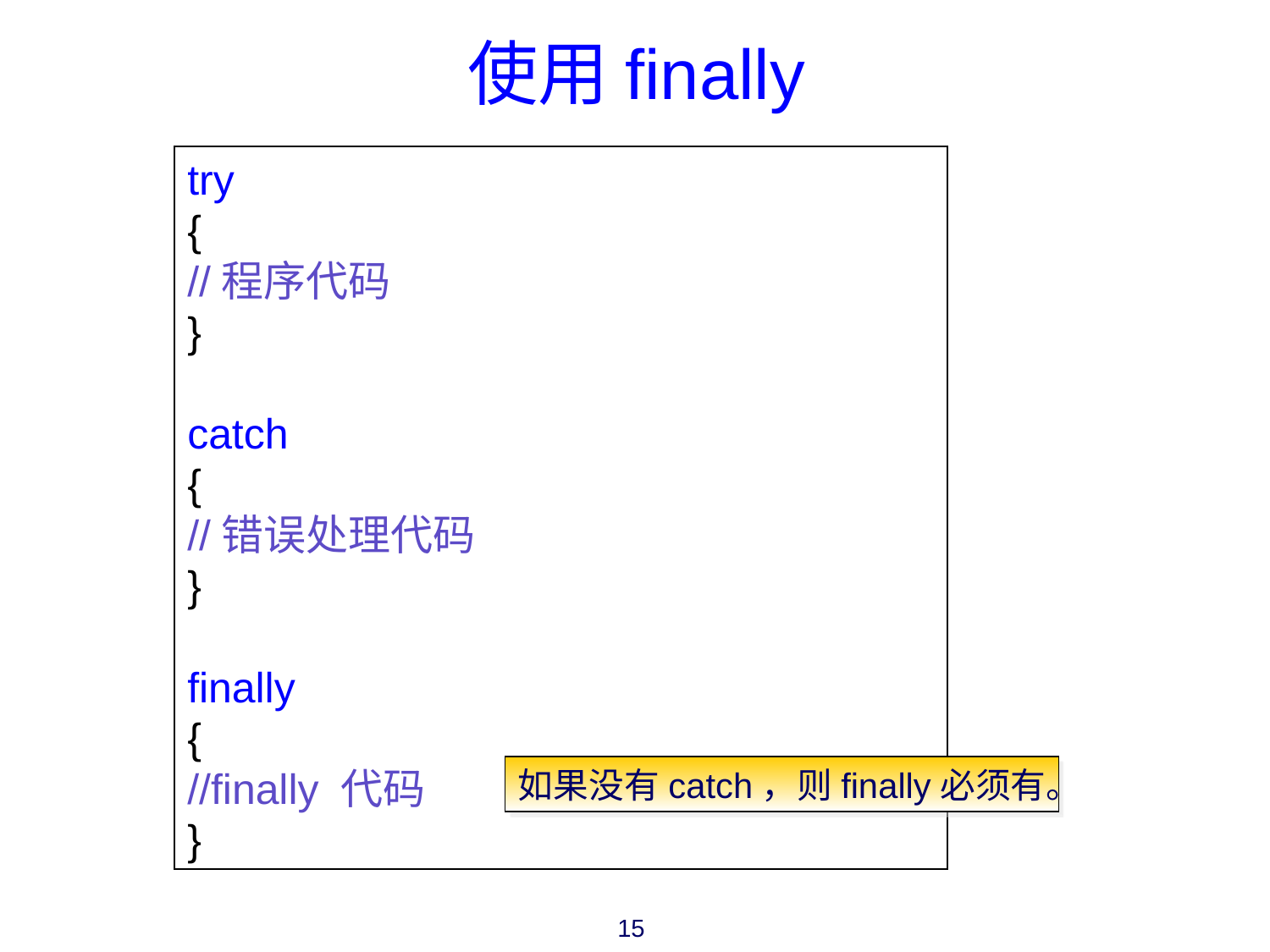

# 使用finally
try
{
//程序代码
}

catch
{
//错误处理代码
}

finally
{
//finally 代码
}
如果没有catch，则finally必须有。
15